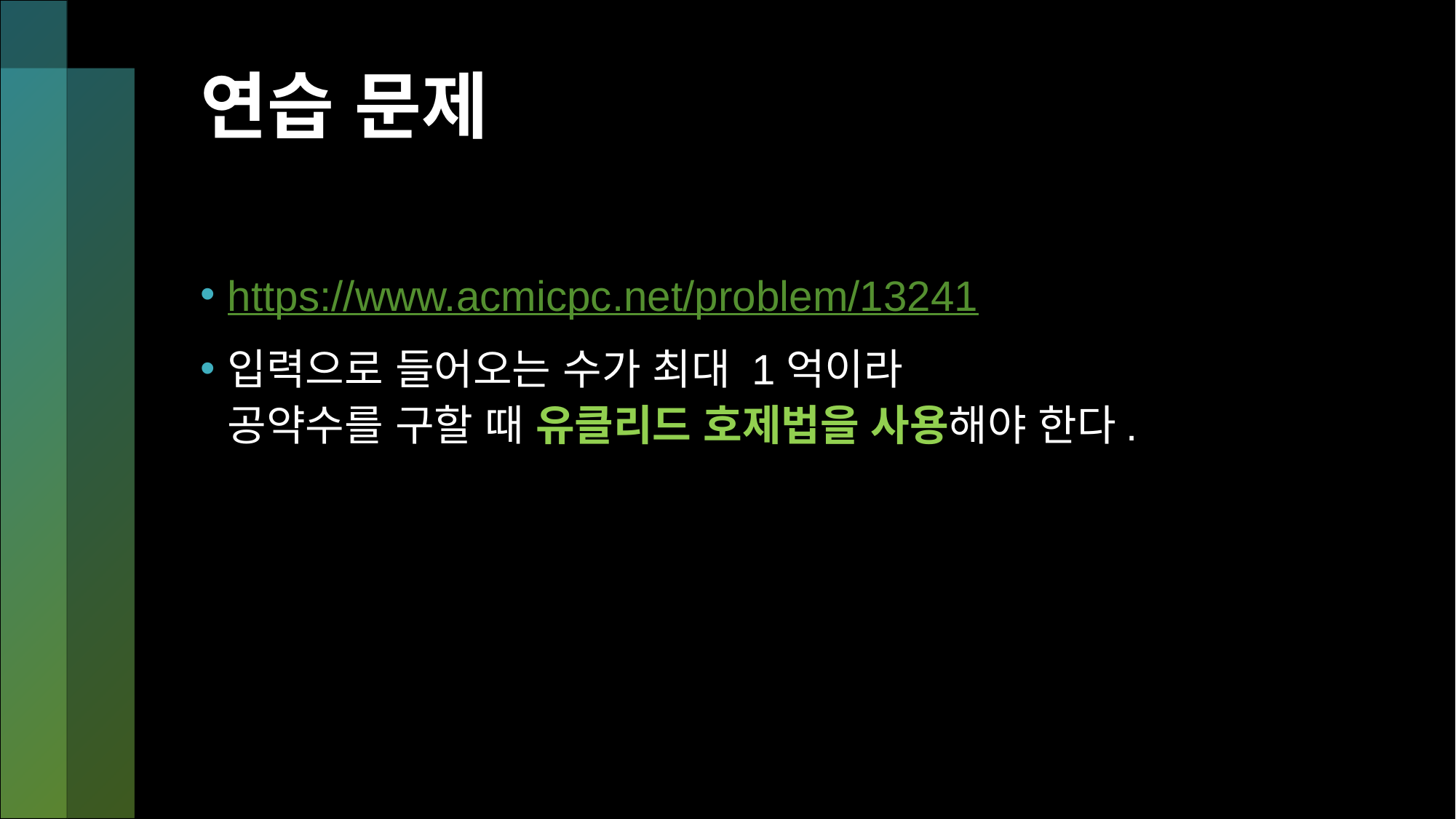

# 연습 문제
https://www.acmicpc.net/problem/13241
입력으로 들어오는 수가 최대 1억이라
공약수를 구할 때 유클리드 호제법을 사용해야 한다.